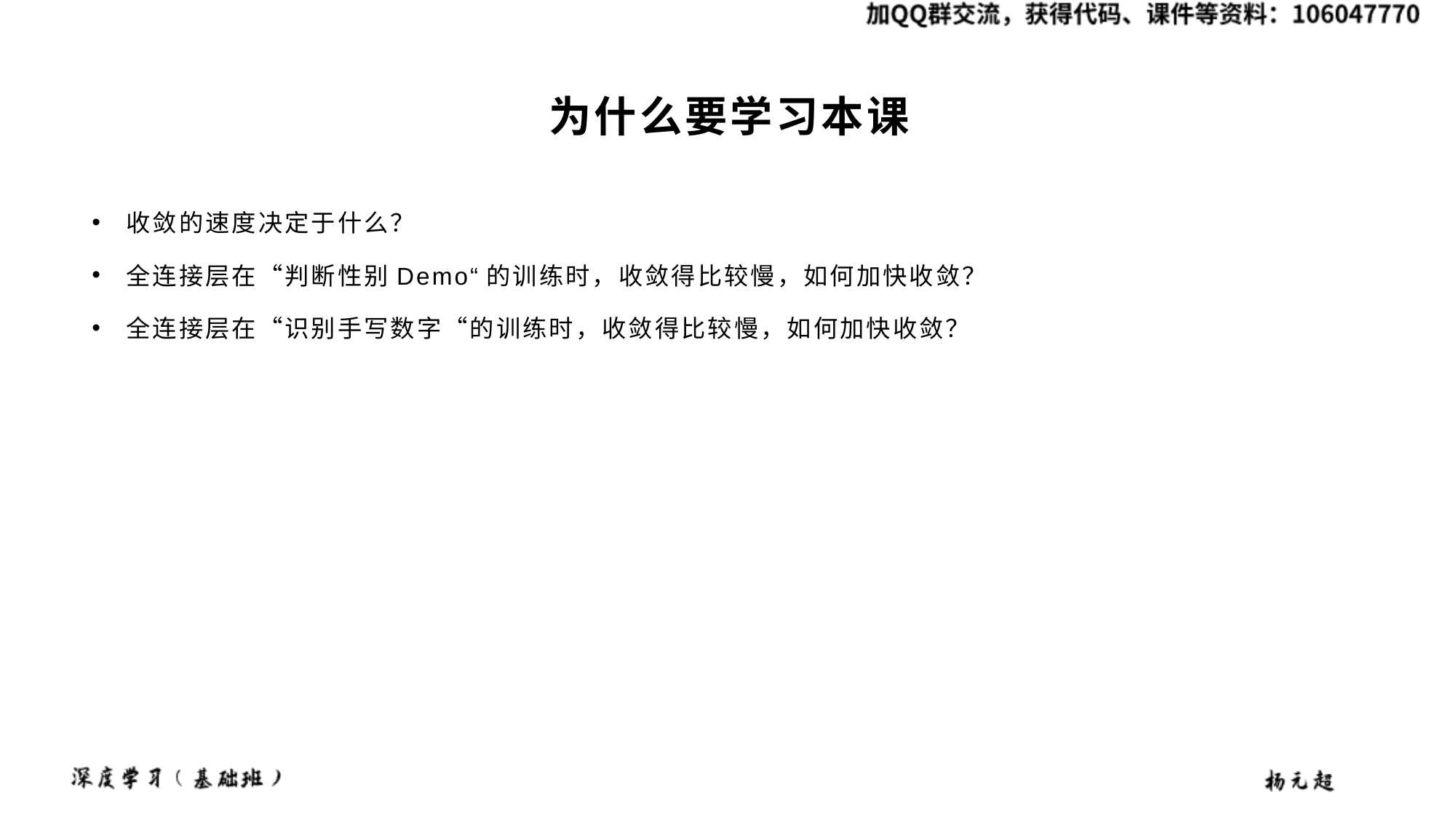

# 为什么要学习本课
收敛的速度决定于什么？
全连接层在“判断性别Demo“的训练时，收敛得比较慢，如何加快收敛？
全连接层在“识别手写数字“的训练时，收敛得比较慢，如何加快收敛？